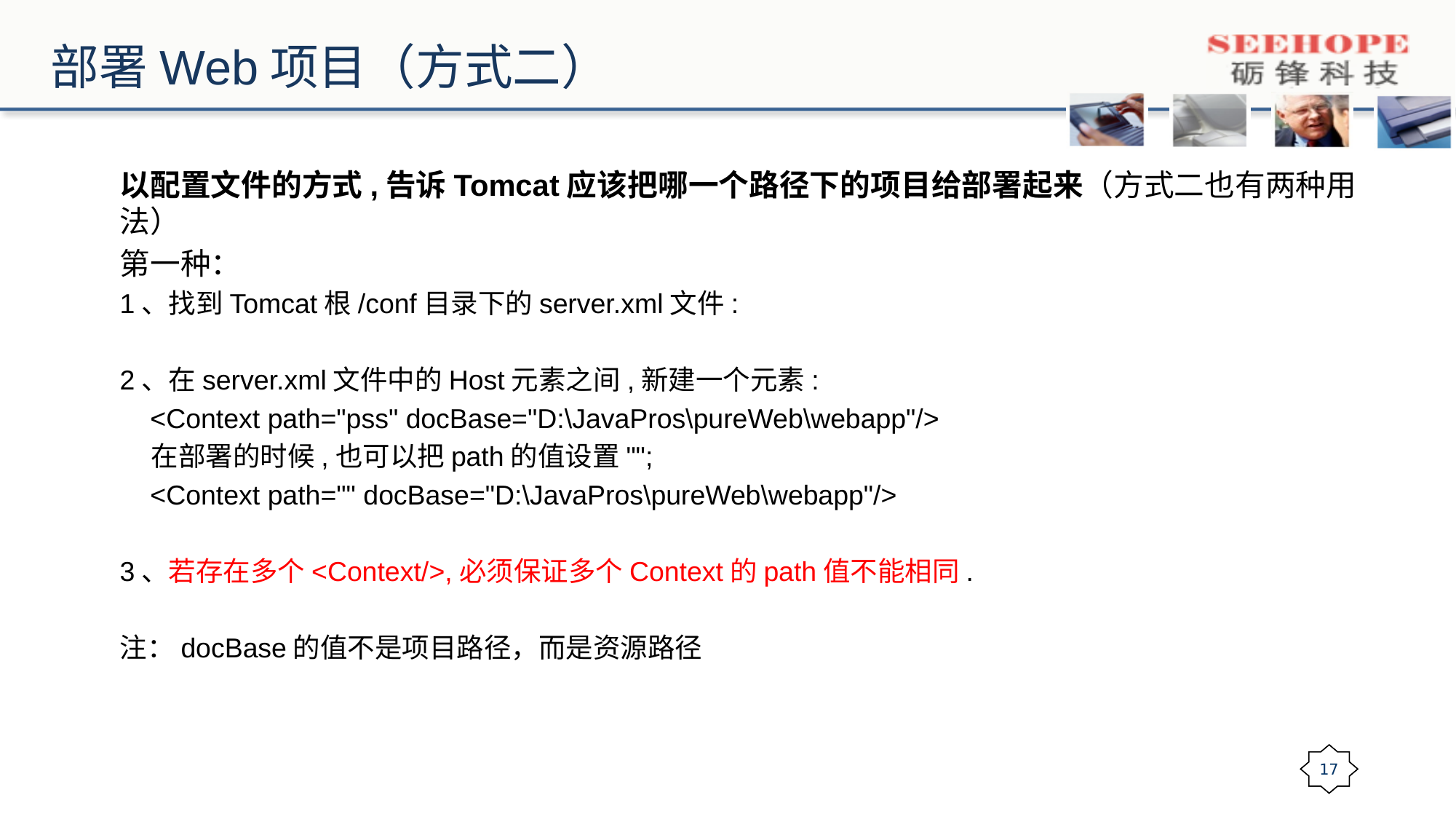

# 部署Web项目（方式二）
以配置文件的方式,告诉Tomcat应该把哪一个路径下的项目给部署起来（方式二也有两种用法）
第一种：
1、找到Tomcat根/conf目录下的server.xml文件:

2、在server.xml文件中的Host元素之间,新建一个元素:
    <Context path="pss" docBase="D:\JavaPros\pureWeb\webapp"/>
    在部署的时候,也可以把path的值设置"";
    <Context path="" docBase="D:\JavaPros\pureWeb\webapp"/>

3、若存在多个<Context/>,必须保证多个Context的path值不能相同.

注：docBase的值不是项目路径，而是资源路径